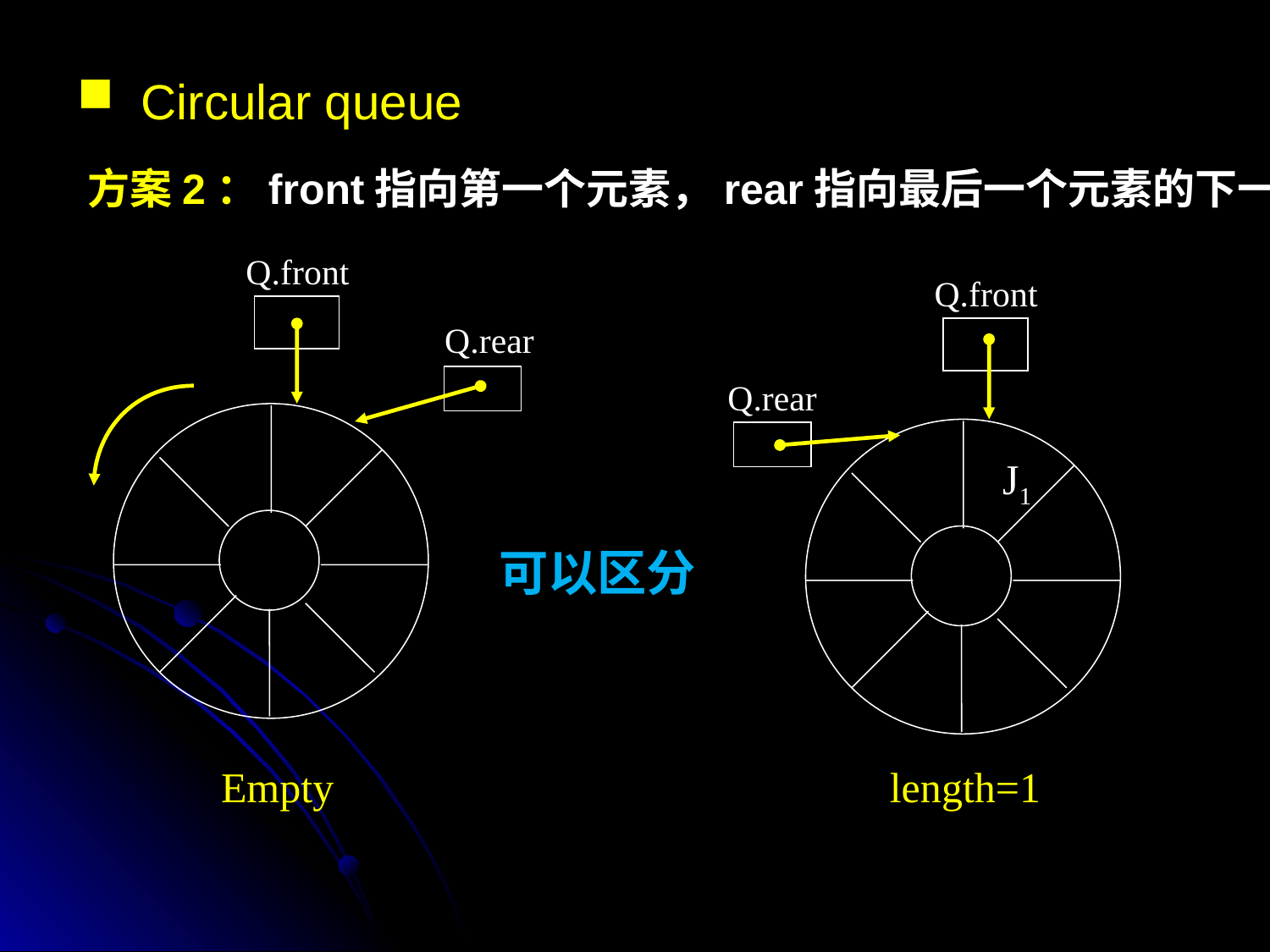

Circular queue
方案2：front指向第一个元素，rear指向最后一个元素的下一位
Q.front

Q.front

Q.rear

Q.rear

J1
可以区分
Empty
length=1